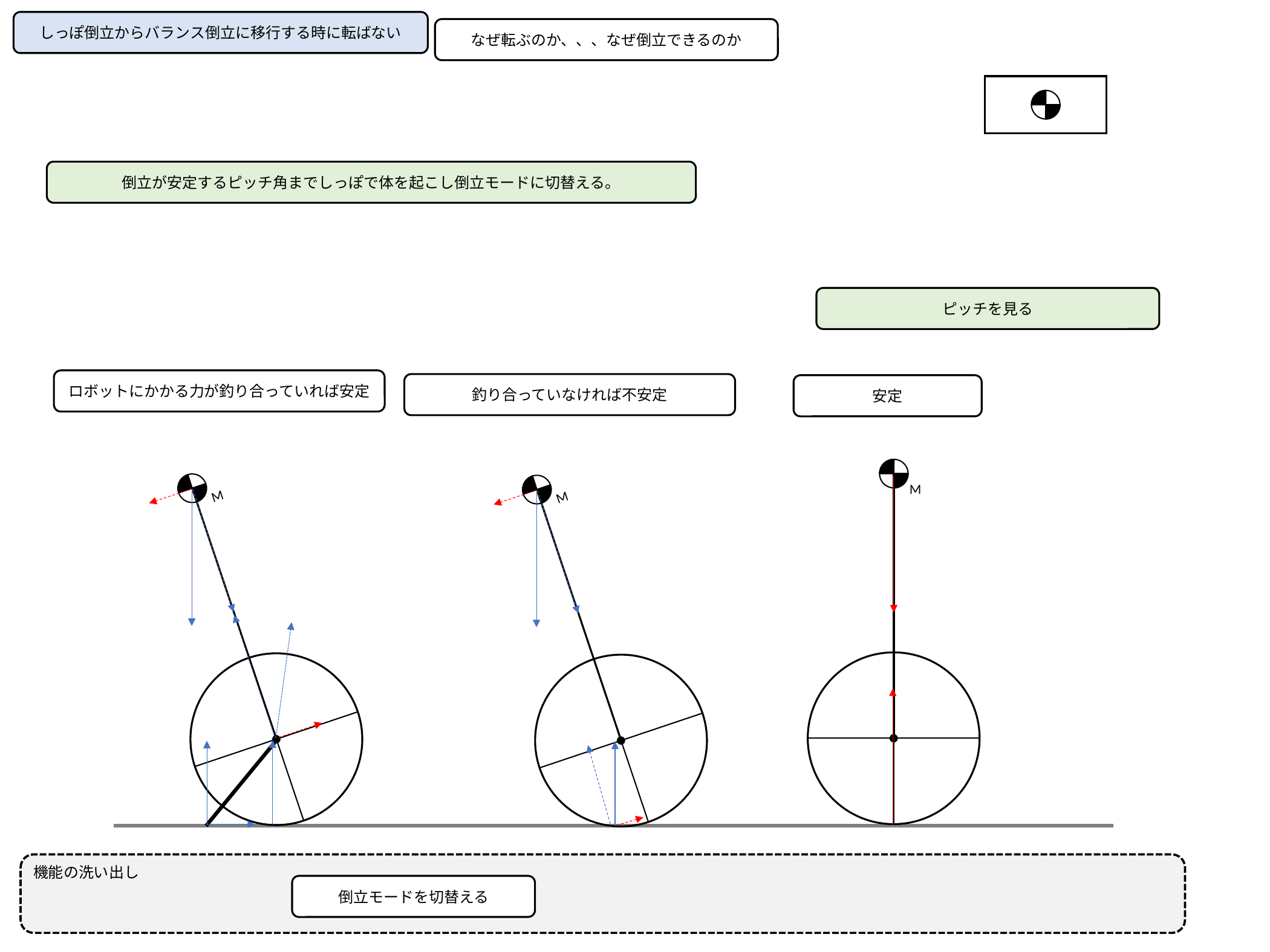

しっぽ倒立からバランス倒立に移行する時に転ばない
なぜ転ぶのか、、、なぜ倒立できるのか

倒立が安定するピッチ角までしっぽで体を起こし倒立モードに切替える。
ピッチを見る
ロボットにかかる力が釣り合っていれば安定
釣り合っていなければ不安定
安定

M

M

M

機能の洗い出し
倒立モードを切替える